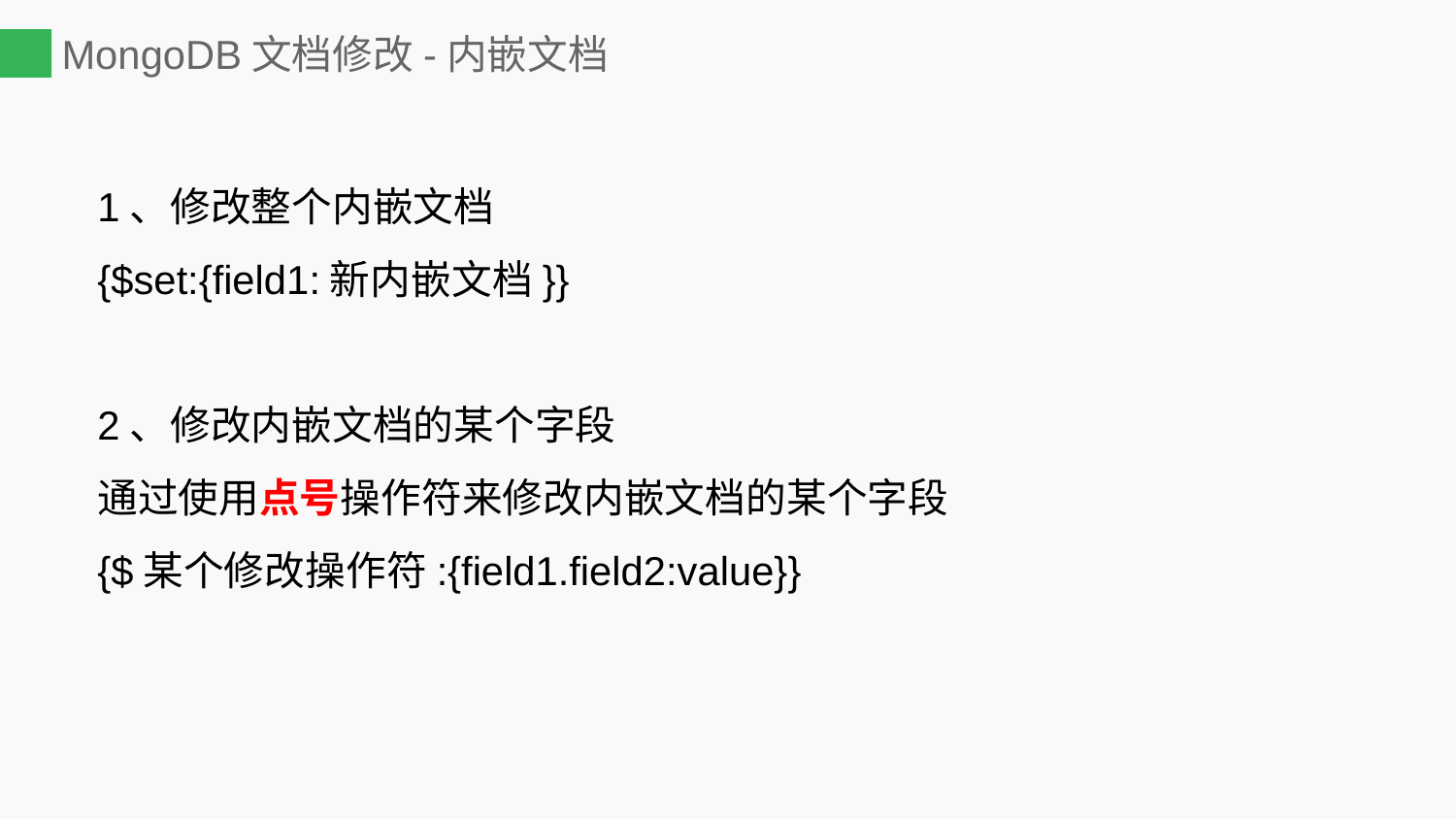

# MongoDB文档修改-内嵌文档
1、修改整个内嵌文档
{$set:{field1:新内嵌文档}}

2、修改内嵌文档的某个字段
通过使用点号操作符来修改内嵌文档的某个字段
{$某个修改操作符:{field1.field2:value}}